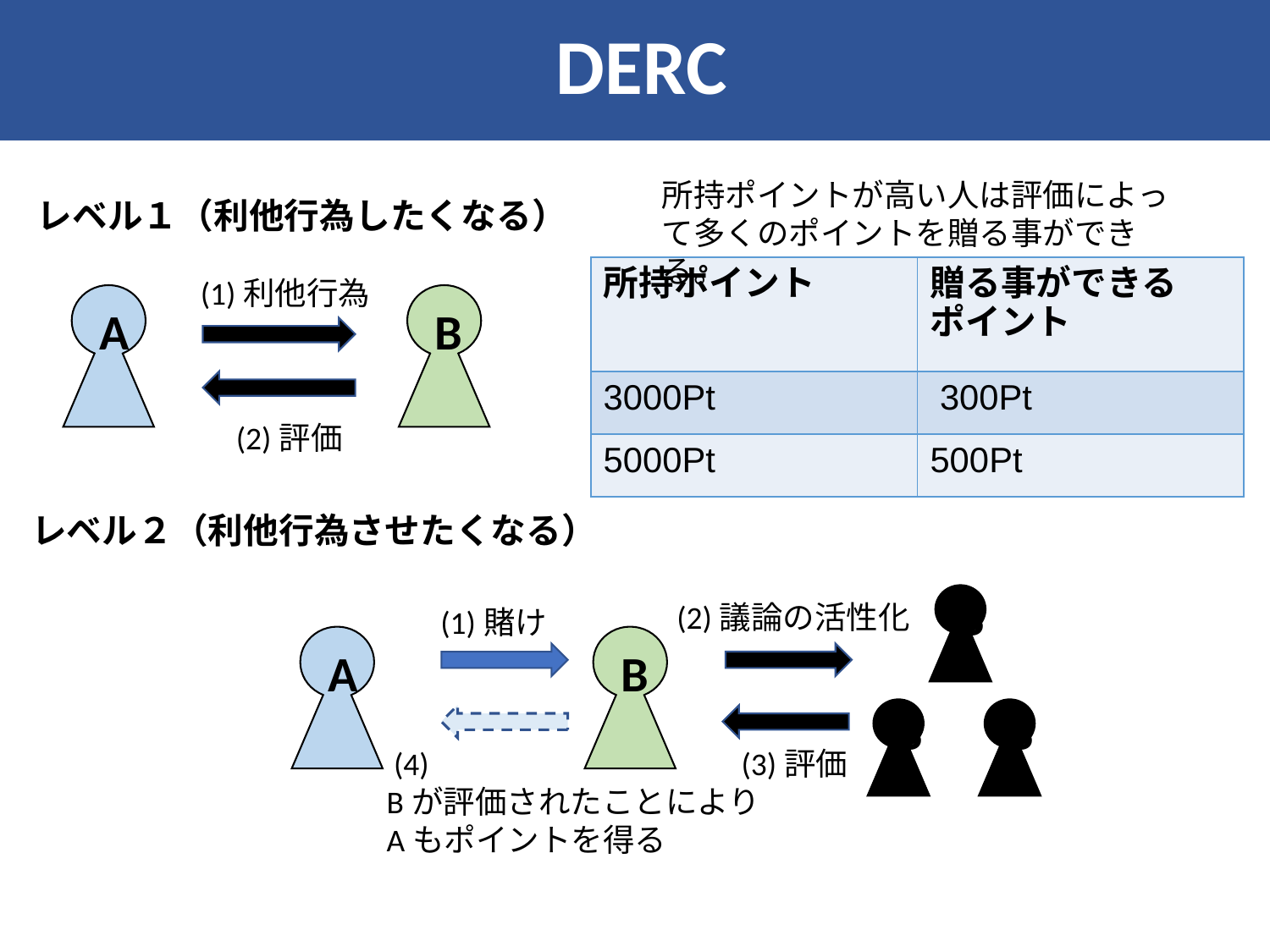

DERC
所持ポイントが高い人は評価によって多くのポイントを贈る事ができる。
レベル１（利他行為したくなる）
| 所持ポイント | 贈る事ができる ポイント |
| --- | --- |
| 3000Pt | 300Pt |
| 5000Pt | 500Pt |
(1)利他行為

A

B

(2)評価
レベル２（利他行為させたくなる）

B
(2)議論の活性化
(1)賭け

A

B

B

B

 (4)
Bが評価されたことによりAもポイントを得る

(3)評価